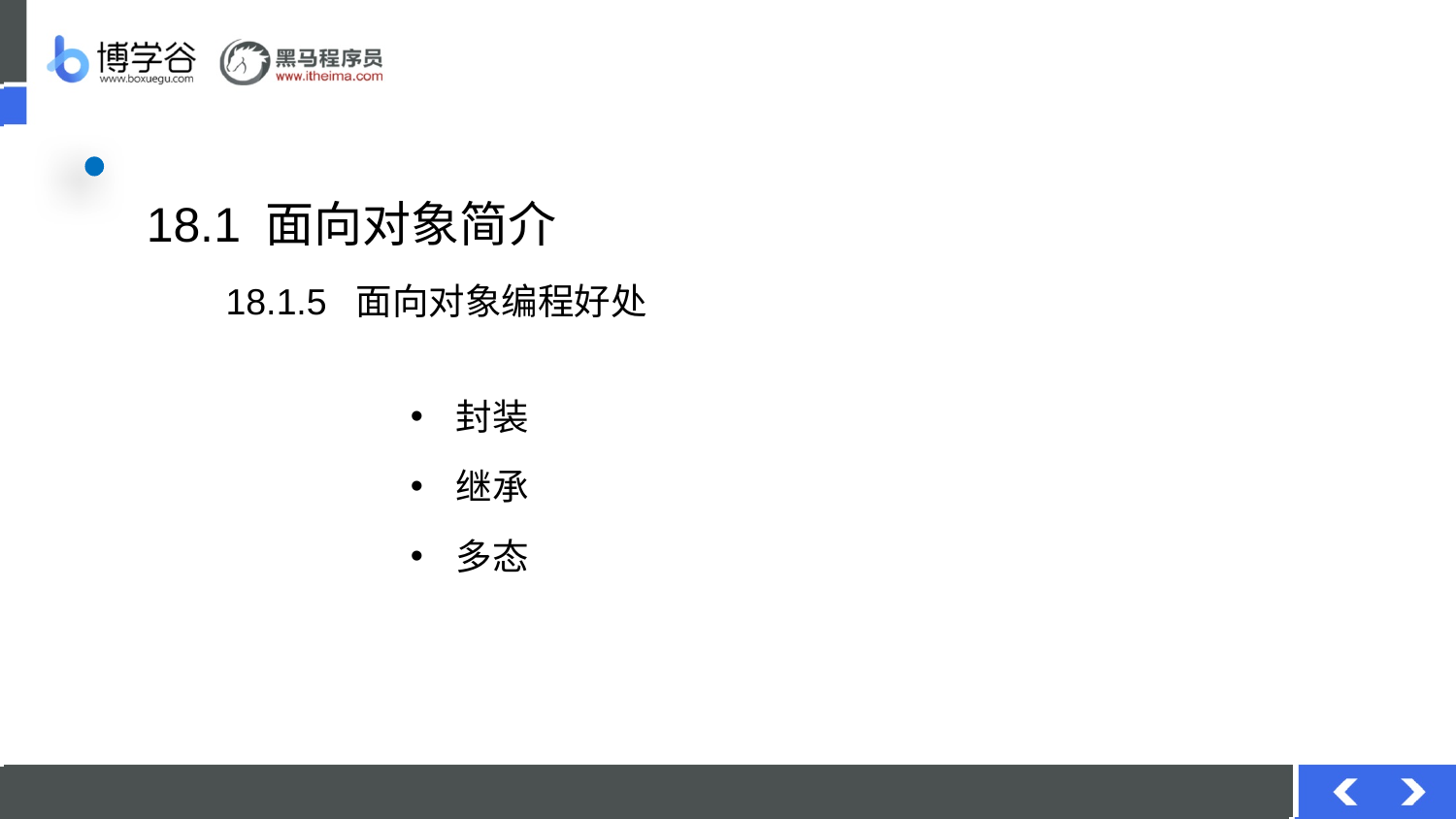

# 18.1 面向对象简介
18.1.5  面向对象编程好处
封装
继承
多态